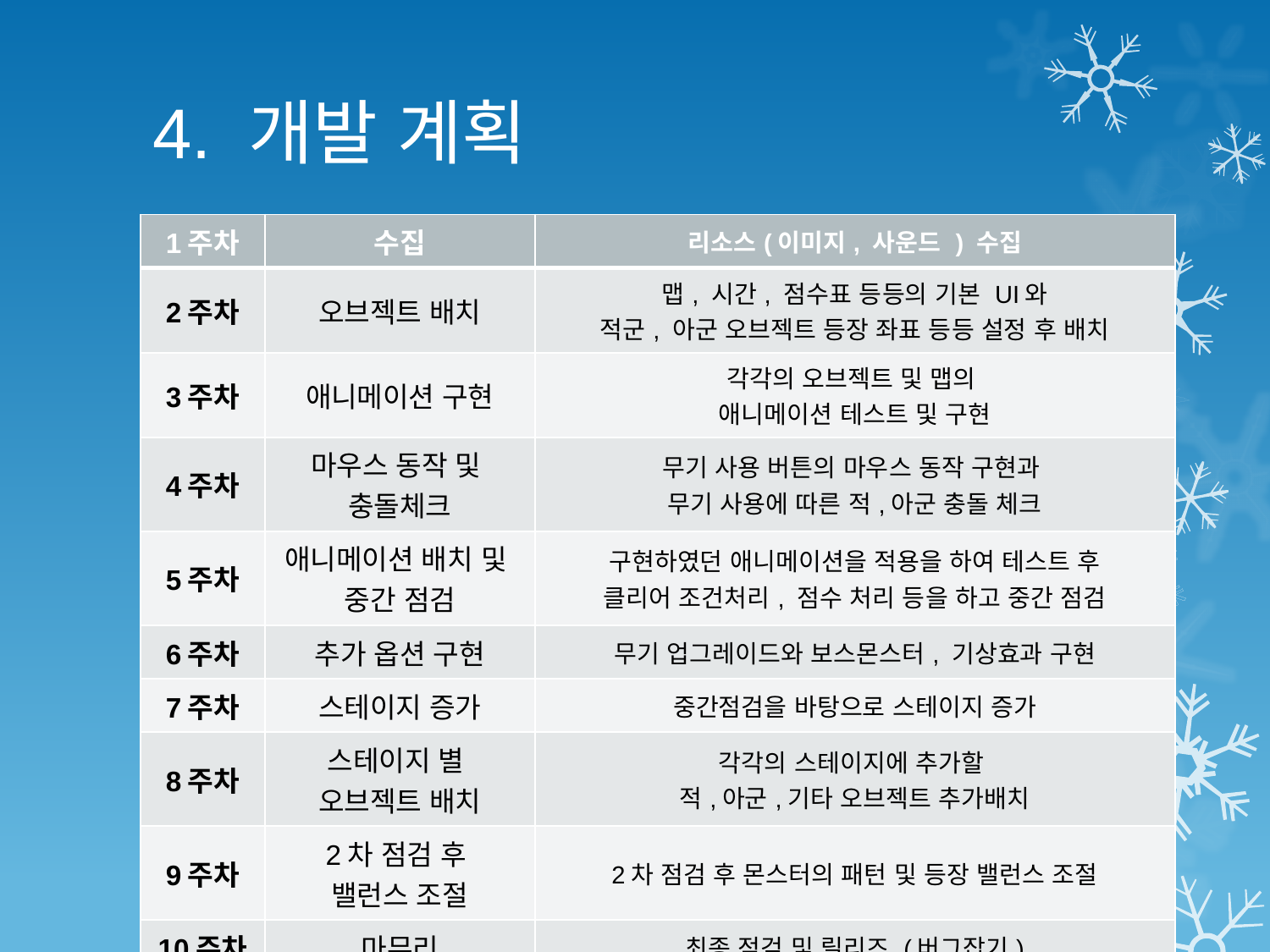

# 4. 개발 계획
| 1주차 | 수집 | 리소스(이미지, 사운드 ) 수집 |
| --- | --- | --- |
| 2주차 | 오브젝트 배치 | 맵, 시간, 점수표 등등의 기본 UI와 적군, 아군 오브젝트 등장 좌표 등등 설정 후 배치 |
| 3주차 | 애니메이션 구현 | 각각의 오브젝트 및 맵의 애니메이션 테스트 및 구현 |
| 4주차 | 마우스 동작 및 충돌체크 | 무기 사용 버튼의 마우스 동작 구현과 무기 사용에 따른 적,아군 충돌 체크 |
| 5주차 | 애니메이션 배치 및 중간 점검 | 구현하였던 애니메이션을 적용을 하여 테스트 후 클리어 조건처리, 점수 처리 등을 하고 중간 점검 |
| 6주차 | 추가 옵션 구현 | 무기 업그레이드와 보스몬스터, 기상효과 구현 |
| 7주차 | 스테이지 증가 | 중간점검을 바탕으로 스테이지 증가 |
| 8주차 | 스테이지 별 오브젝트 배치 | 각각의 스테이지에 추가할 적,아군,기타 오브젝트 추가배치 |
| 9주차 | 2차 점검 후 밸런스 조절 | 2차 점검 후 몬스터의 패턴 및 등장 밸런스 조절 |
| 10주차 | 마무리 | 최종 점검 및 릴리즈 (버그잡기) |